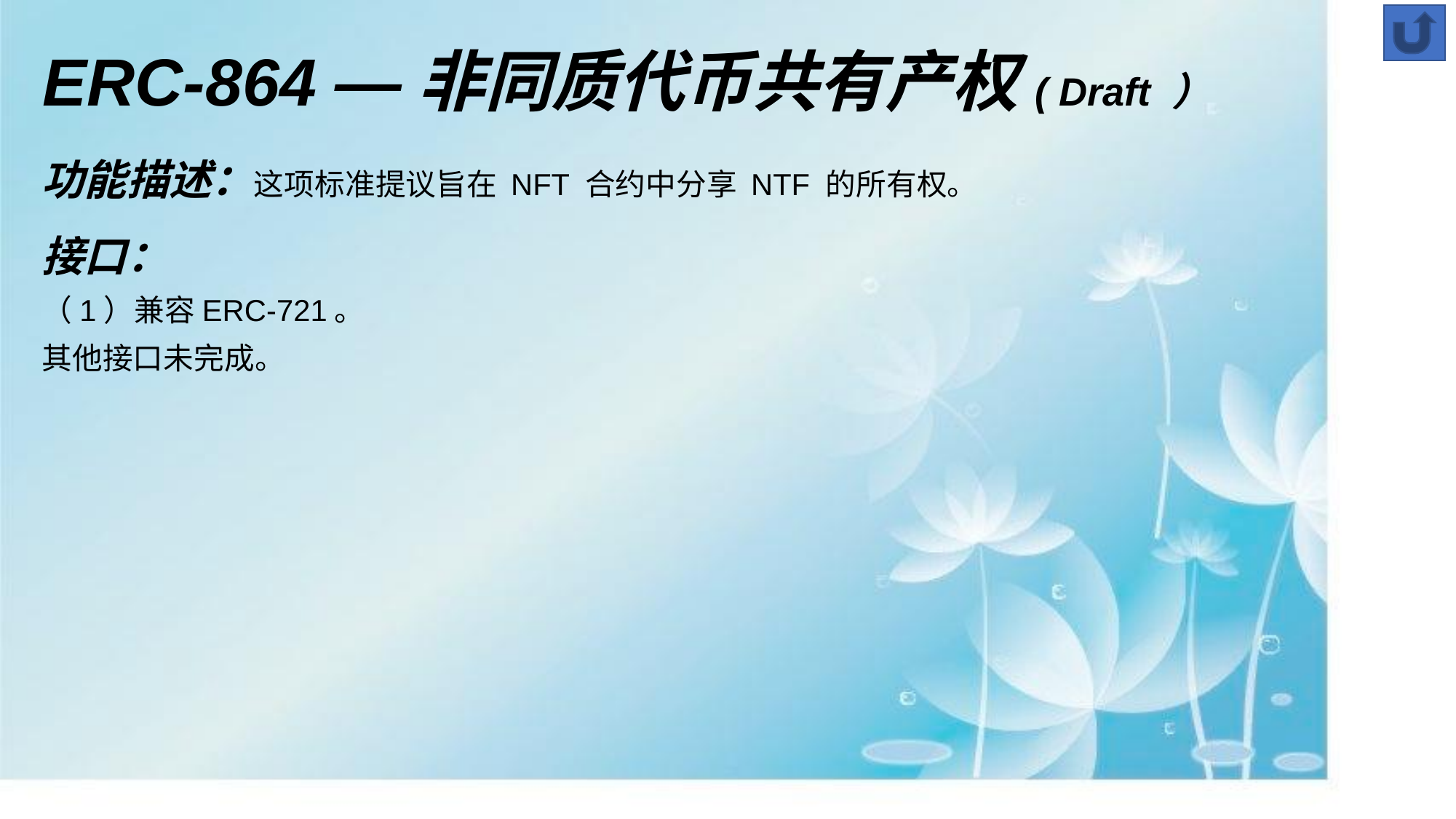

# ERC-864 —非同质代币共有产权( Draft ）

功能描述：这项标准提议旨在 NFT 合约中分享 NTF 的所有权。
接口：
（1）兼容ERC-721。
其他接口未完成。